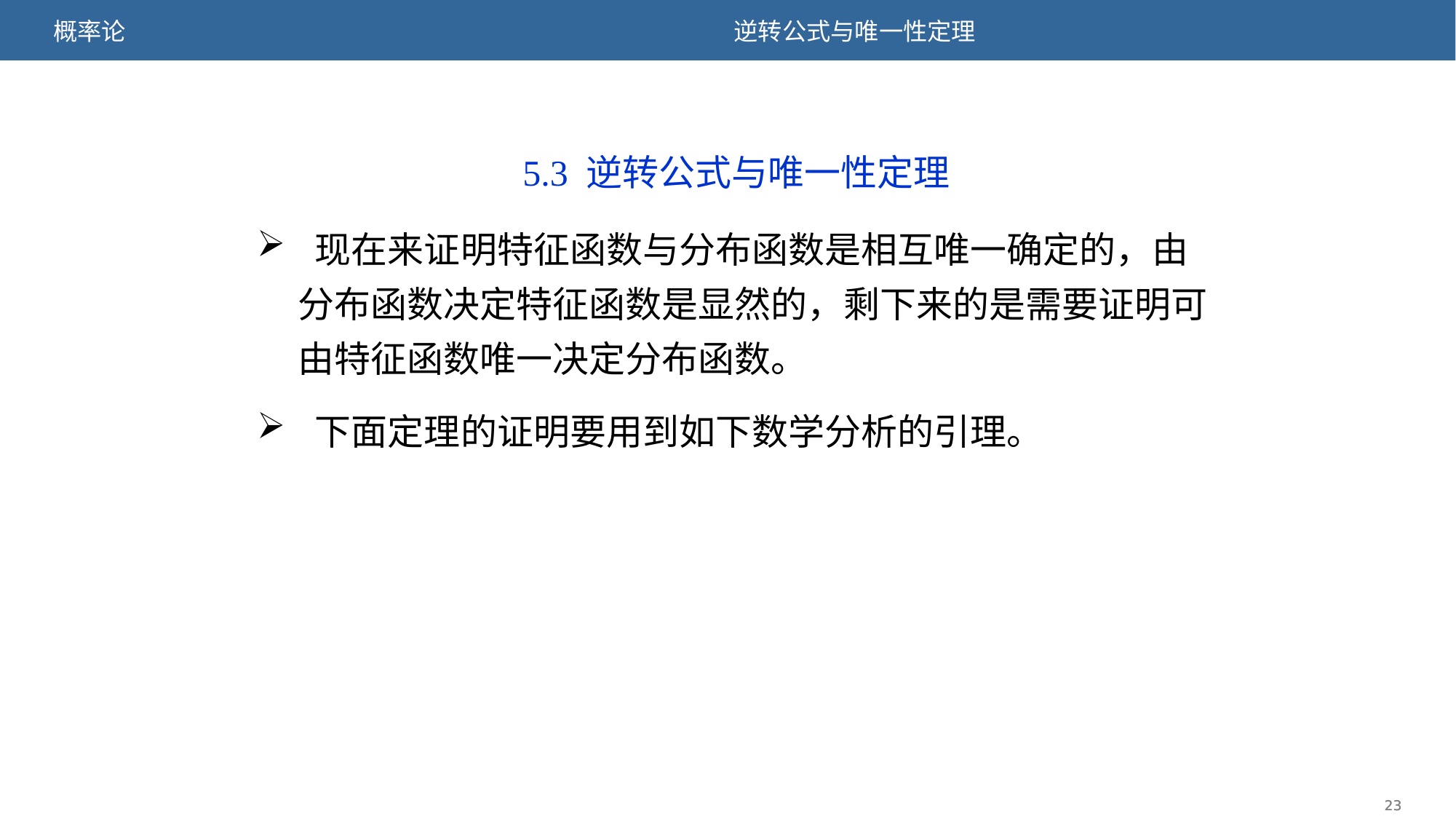

5.3 逆转公式与唯一性定理
 现在来证明特征函数与分布函数是相互唯一确定的，由分布函数决定特征函数是显然的，剩下来的是需要证明可由特征函数唯一决定分布函数。
 下面定理的证明要用到如下数学分析的引理。